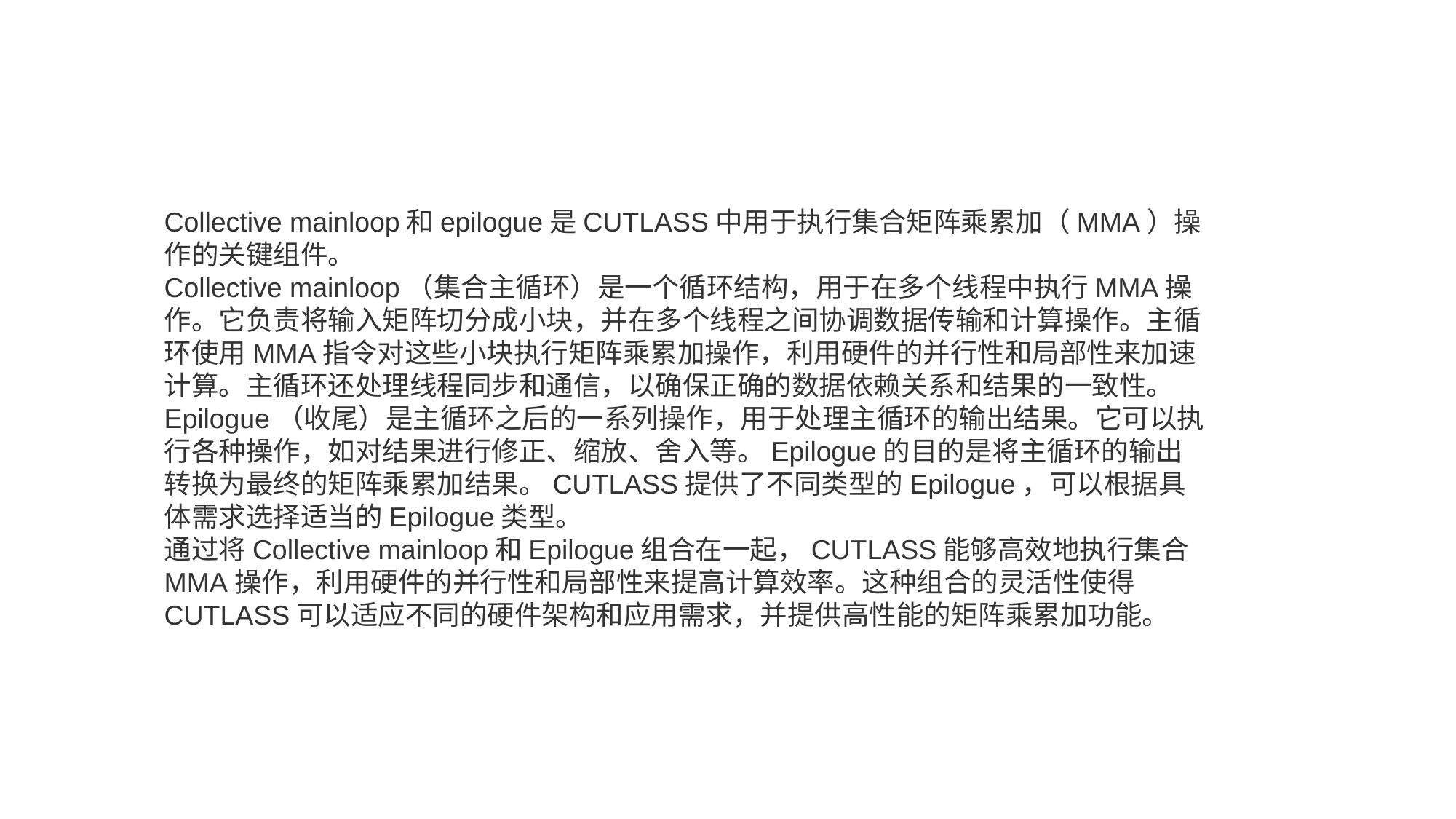

Collective mainloop和epilogue是CUTLASS中用于执行集合矩阵乘累加（MMA）操作的关键组件。
Collective mainloop（集合主循环）是一个循环结构，用于在多个线程中执行MMA操作。它负责将输入矩阵切分成小块，并在多个线程之间协调数据传输和计算操作。主循环使用MMA指令对这些小块执行矩阵乘累加操作，利用硬件的并行性和局部性来加速计算。主循环还处理线程同步和通信，以确保正确的数据依赖关系和结果的一致性。
Epilogue（收尾）是主循环之后的一系列操作，用于处理主循环的输出结果。它可以执行各种操作，如对结果进行修正、缩放、舍入等。Epilogue的目的是将主循环的输出转换为最终的矩阵乘累加结果。CUTLASS提供了不同类型的Epilogue，可以根据具体需求选择适当的Epilogue类型。
通过将Collective mainloop和Epilogue组合在一起，CUTLASS能够高效地执行集合MMA操作，利用硬件的并行性和局部性来提高计算效率。这种组合的灵活性使得CUTLASS可以适应不同的硬件架构和应用需求，并提供高性能的矩阵乘累加功能。